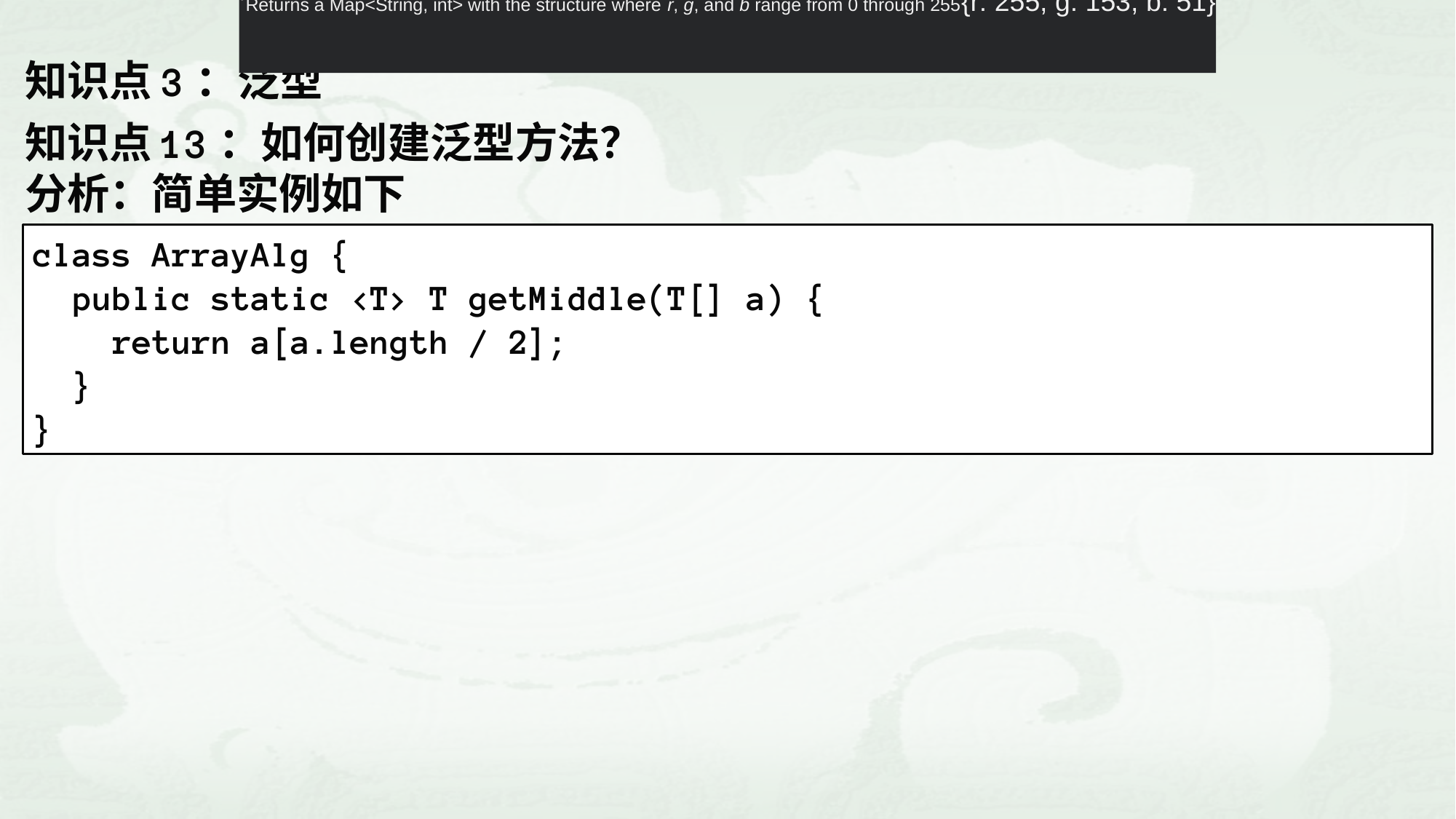

Returns a Map<String, int> with the structure where r, g, and b range from 0 through 255{r: 255, g: 153, b: 51}

知识点3：泛型
知识点13：如何创建泛型方法？
分析：简单实例如下
class ArrayAlg {
  public static <T> T getMiddle(T[] a) {
    return a[a.length / 2];
  }
}